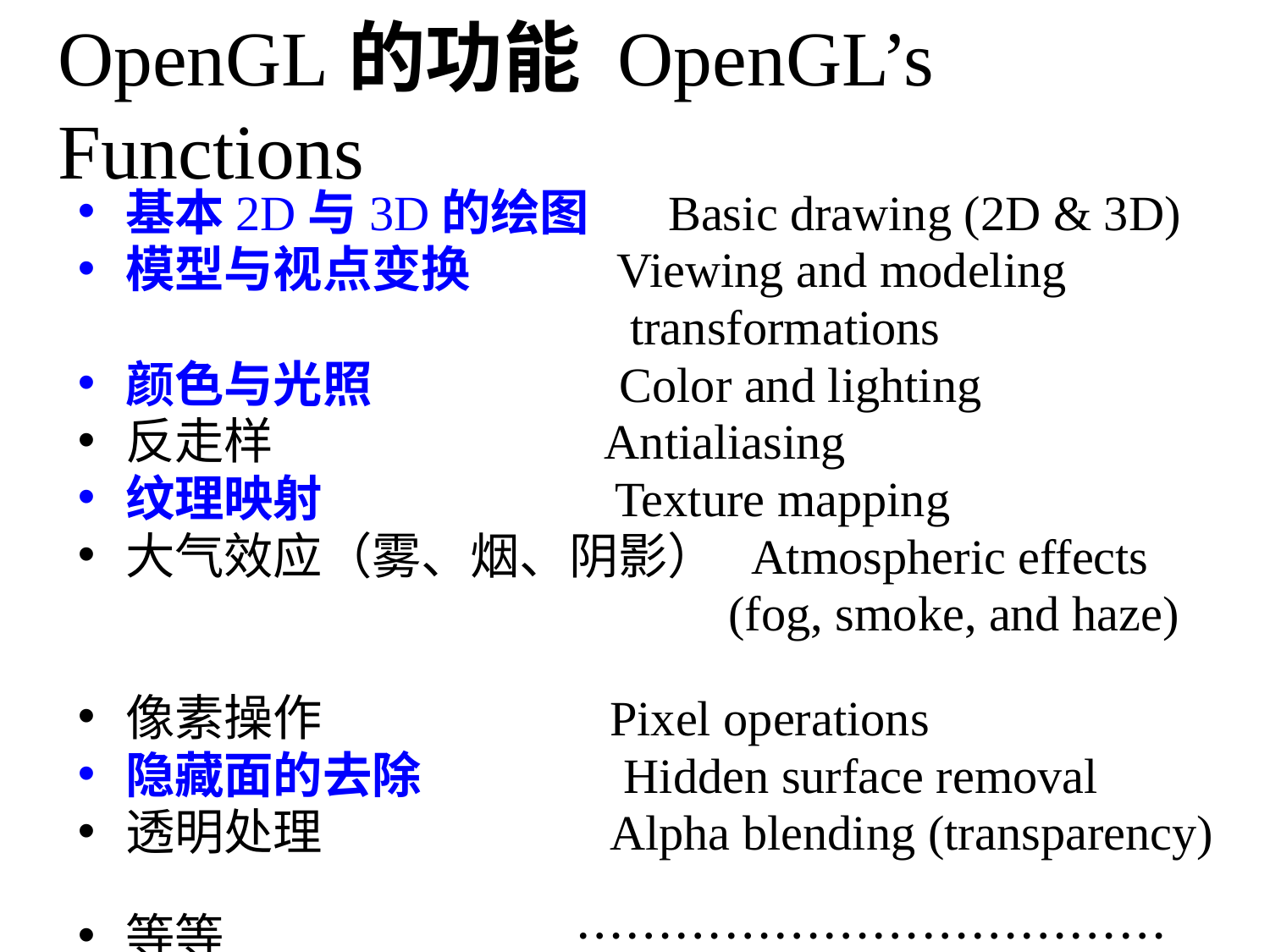

# OpenGL的功能 OpenGL’s Functions
基本2D与3D的绘图      Basic drawing (2D & 3D)
模型与视点变换            Viewing and modeling
                                             transformations
颜色与光照                     Color and lighting
反走样                             Antialiasing
纹理映射                         Texture mapping
大气效应（雾、烟、阴影）  Atmospheric effects
                                                     (fog, smoke, and haze)
像素操作                         Pixel operations
隐藏面的去除                 Hidden surface removal
透明处理                         Alpha blending (transparency)
等等                                ………………………………